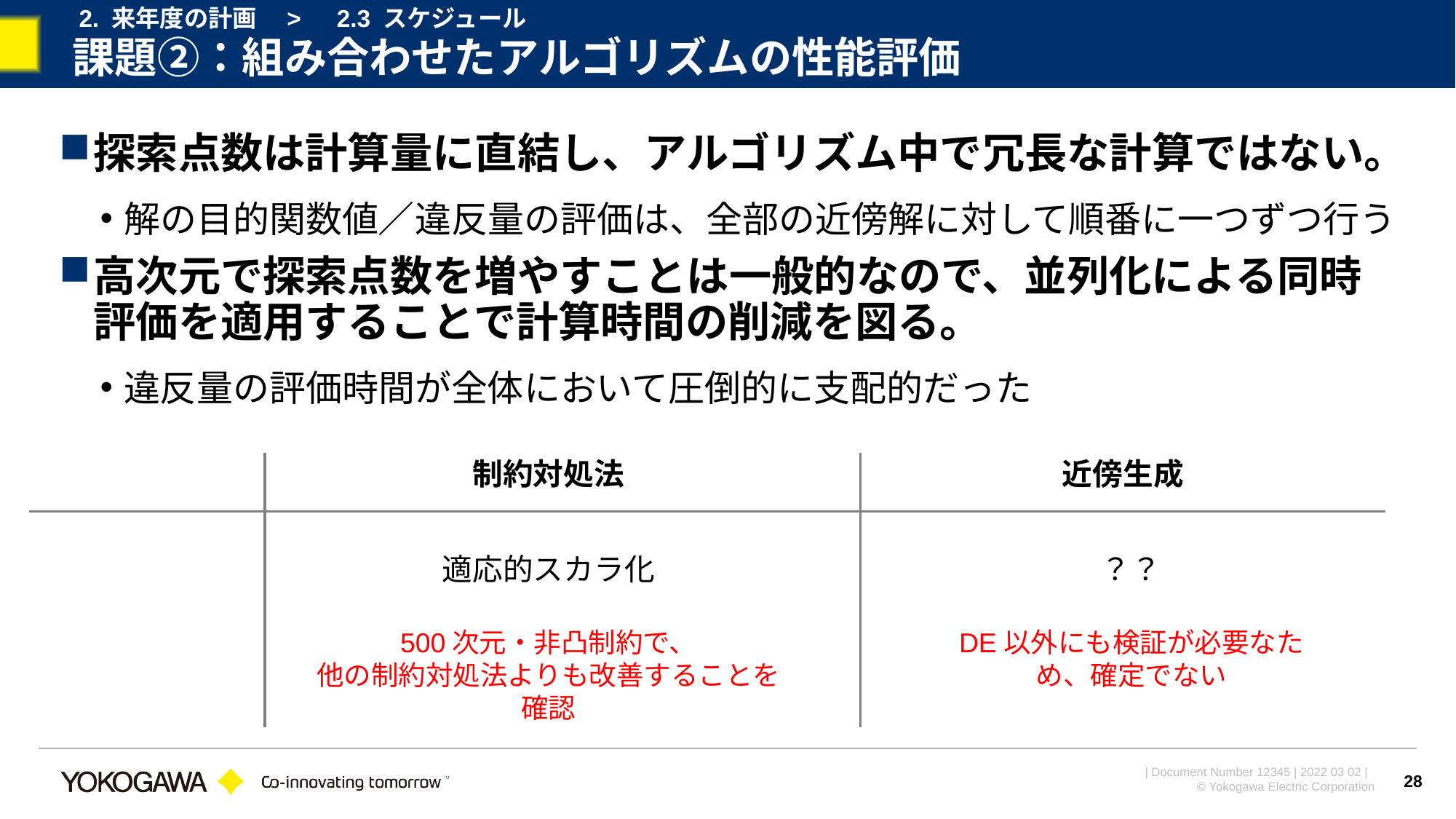

2. 来年度の計画　>　2.3 スケジュール
# 課題②：組み合わせたアルゴリズムの性能評価
探索点数は計算量に直結し、アルゴリズム中で冗長な計算ではない。
解の目的関数値／違反量の評価は、全部の近傍解に対して順番に一つずつ行う
高次元で探索点数を増やすことは一般的なので、並列化による同時評価を適用することで計算時間の削減を図る。
違反量の評価時間が全体において圧倒的に支配的だった
制約対処法
近傍生成
？？
適応的スカラ化
500次元・非凸制約で、
他の制約対処法よりも改善することを確認
DE以外にも検証が必要なため、確定でない
28